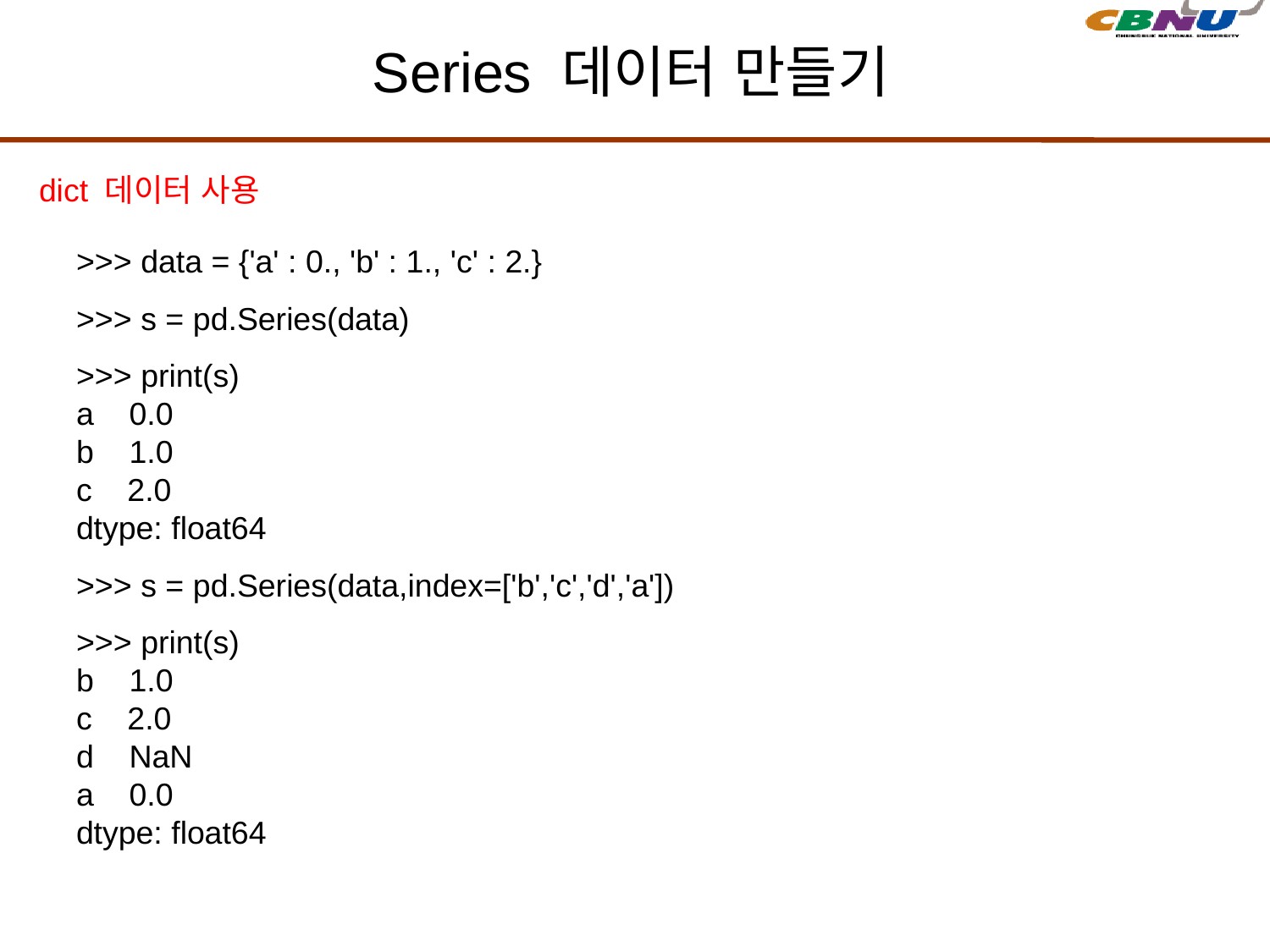

# Series 데이터 만들기
dict 데이터 사용
>>> data = {'a' : 0., 'b' : 1., 'c' : 2.}
>>> s = pd.Series(data)
>>> print(s)
a    0.0
b    1.0
c    2.0
dtype: float64
>>> s = pd.Series(data,index=['b','c','d','a'])
>>> print(s)
b    1.0
c    2.0
d    NaN
a    0.0
dtype: float64